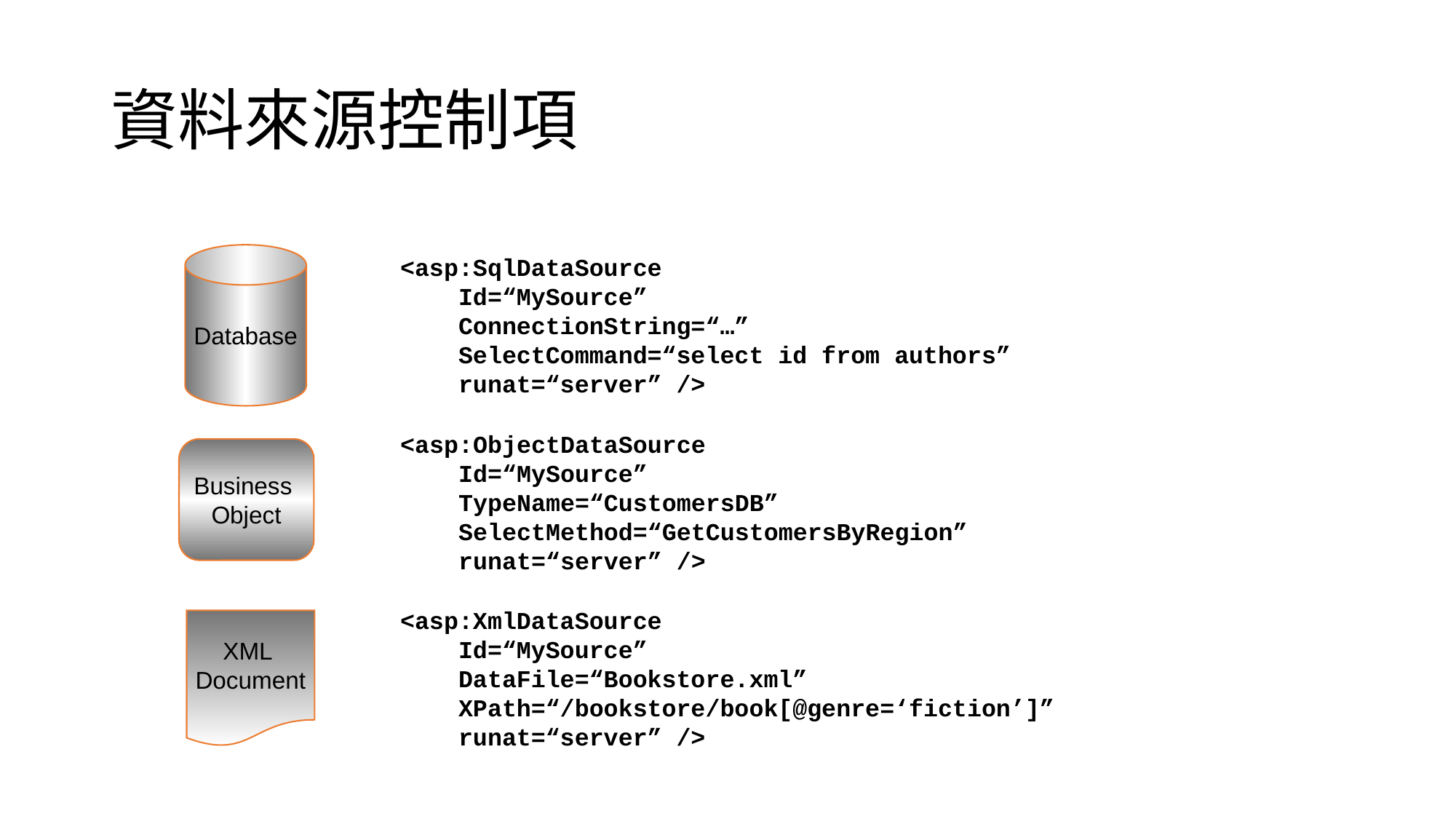

# 資料來源控制項
Database
<asp:SqlDataSource
    Id=“MySource”
    ConnectionString=“…”
    SelectCommand=“select id from authors”
    runat=“server” />
<asp:ObjectDataSource
    Id=“MySource”
    TypeName=“CustomersDB”
    SelectMethod=“GetCustomersByRegion”
    runat=“server” />
Business
Object
<asp:XmlDataSource
    Id=“MySource”
    DataFile=“Bookstore.xml”
    XPath=“/bookstore/book[@genre=‘fiction’]”
    runat=“server” />
XML
Document